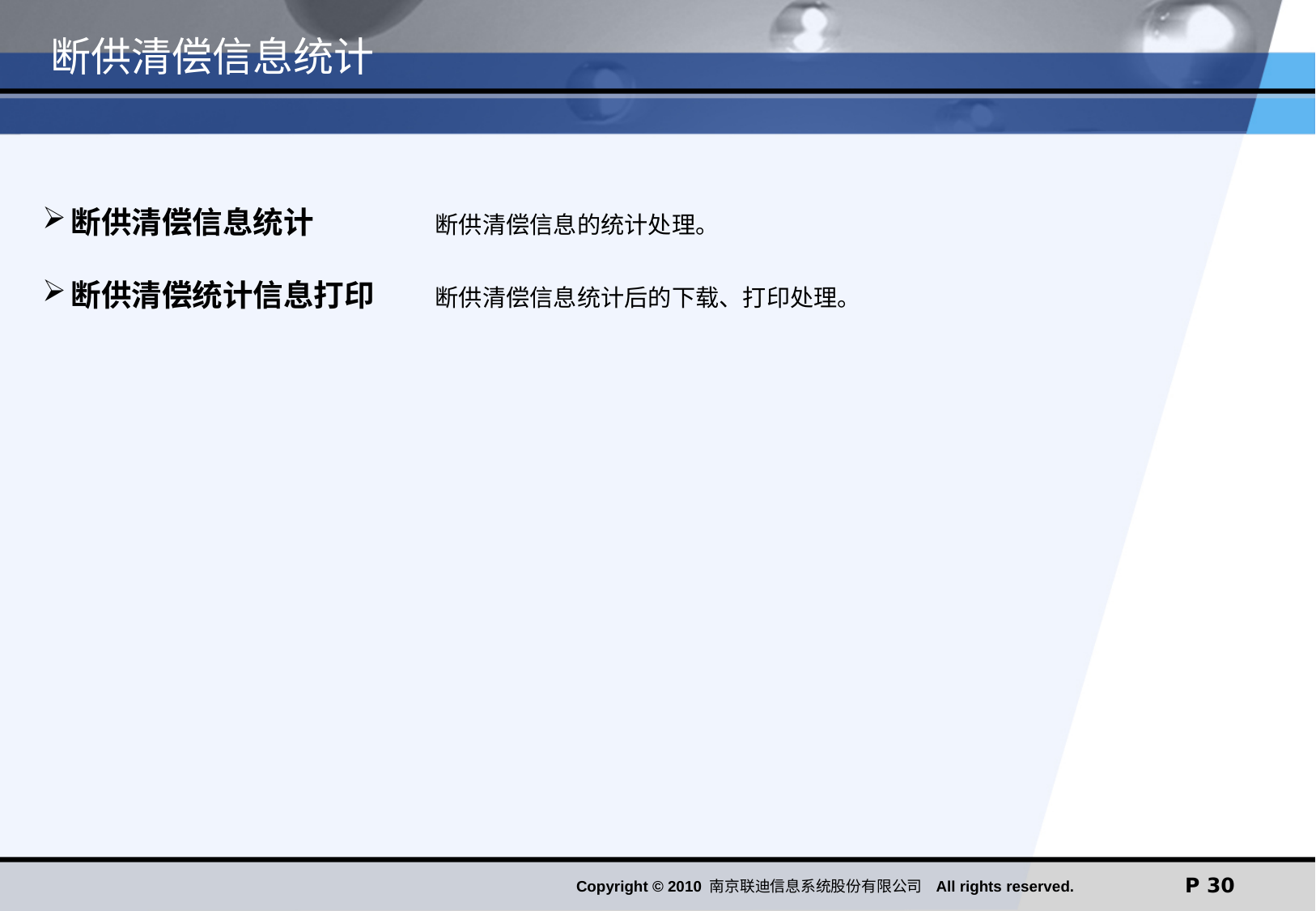

# 断供清偿信息统计
断供清偿信息统计	断供清偿信息的统计处理。
断供清偿统计信息打印	断供清偿信息统计后的下载、打印处理。